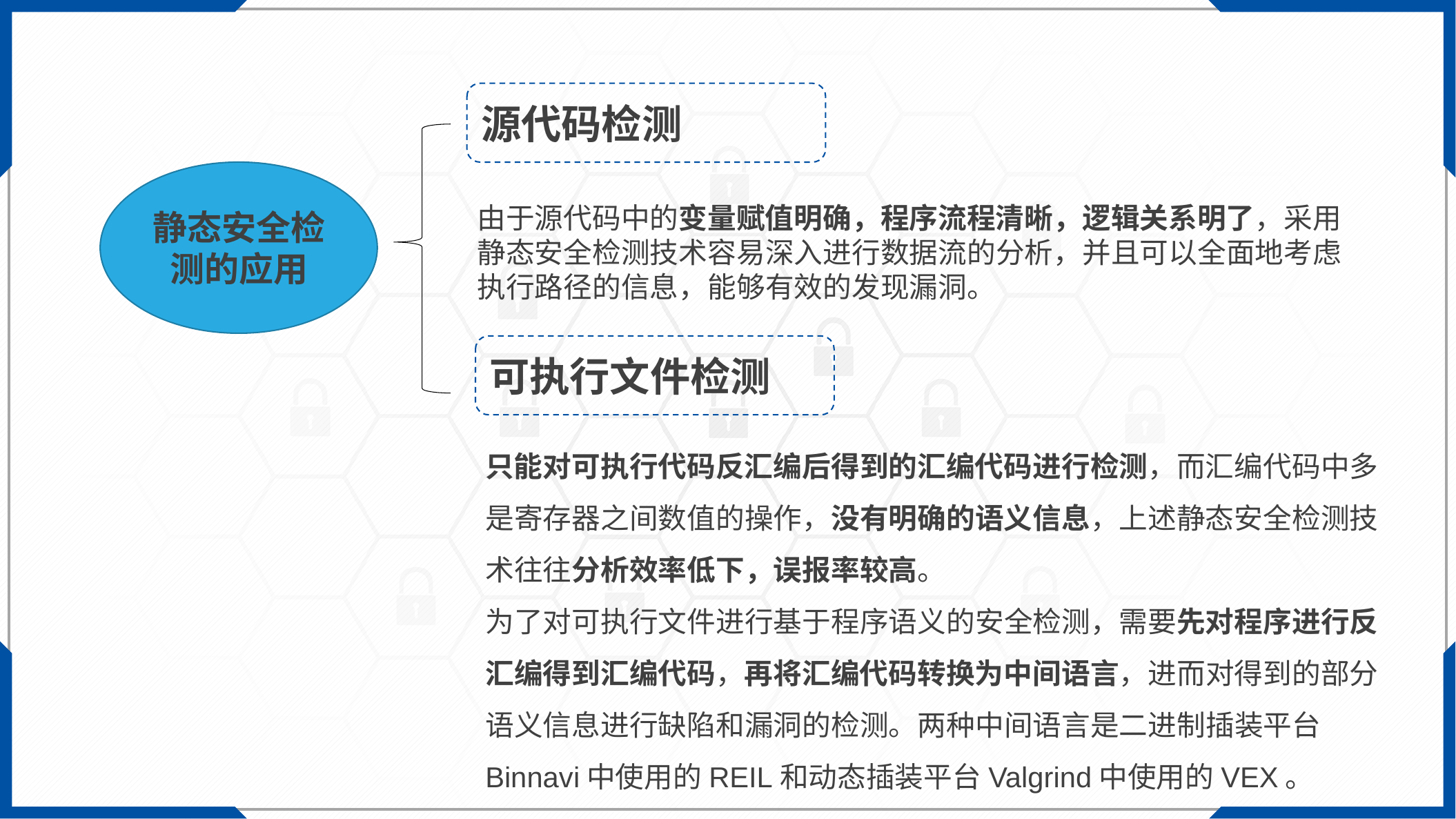

源代码检测

静态安全检测的应用
由于源代码中的变量赋值明确，程序流程清晰，逻辑关系明了，采用静态安全检测技术容易深入进行数据流的分析，并且可以全面地考虑执行路径的信息，能够有效的发现漏洞。
可执行文件检测
只能对可执行代码反汇编后得到的汇编代码进行检测，而汇编代码中多是寄存器之间数值的操作，没有明确的语义信息，上述静态安全检测技术往往分析效率低下，误报率较高。
为了对可执行文件进行基于程序语义的安全检测，需要先对程序进行反汇编得到汇编代码，再将汇编代码转换为中间语言，进而对得到的部分语义信息进行缺陷和漏洞的检测。两种中间语言是二进制插装平台Binnavi中使用的REIL和动态插装平台Valgrind中使用的VEX。